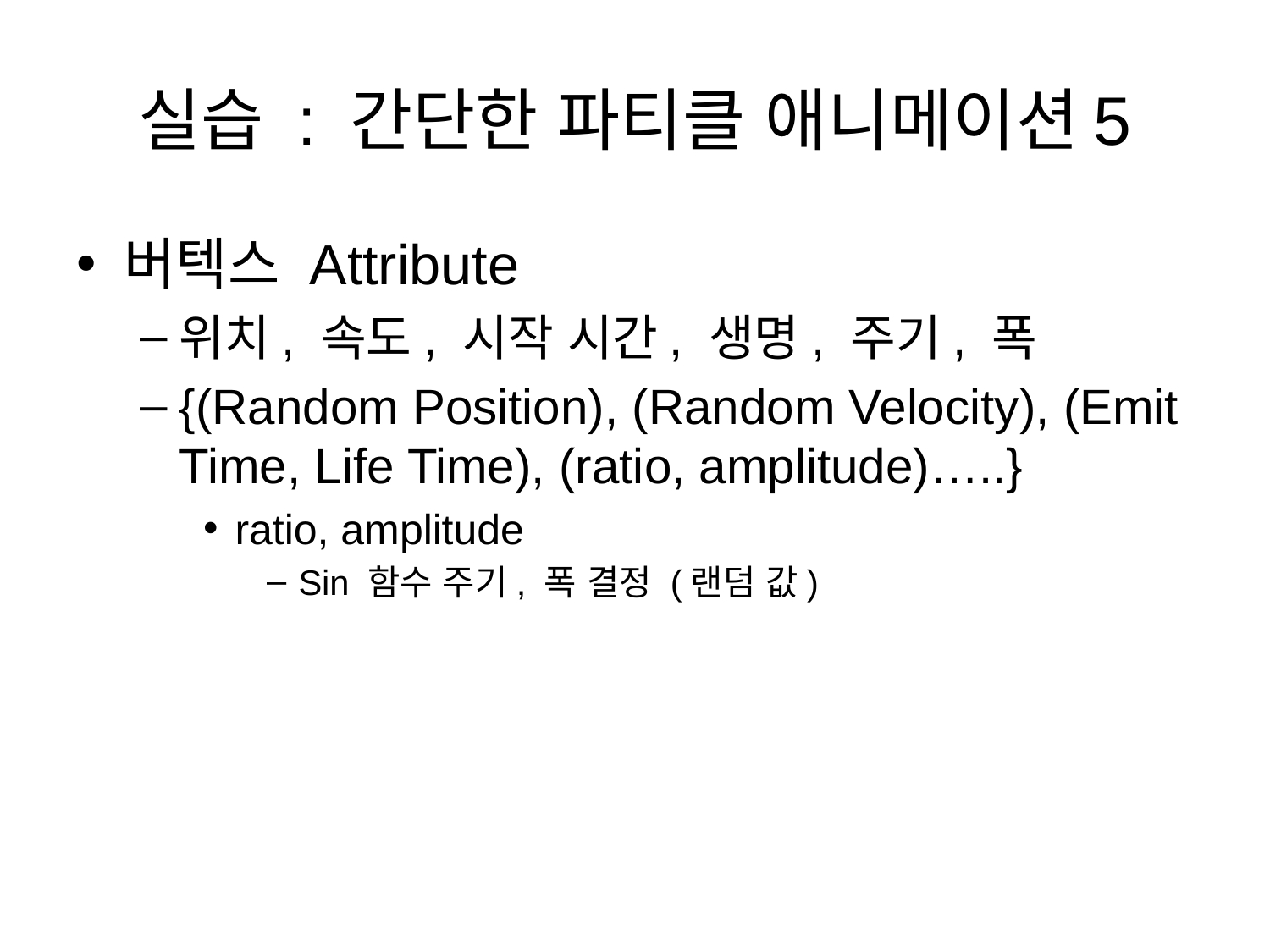

# 실습 : 간단한 파티클 애니메이션5
버텍스 Attribute
위치, 속도, 시작 시간, 생명, 주기, 폭
{(Random Position), (Random Velocity), (Emit Time, Life Time), (ratio, amplitude)…..}
ratio, amplitude
Sin 함수 주기, 폭 결정 (랜덤 값)